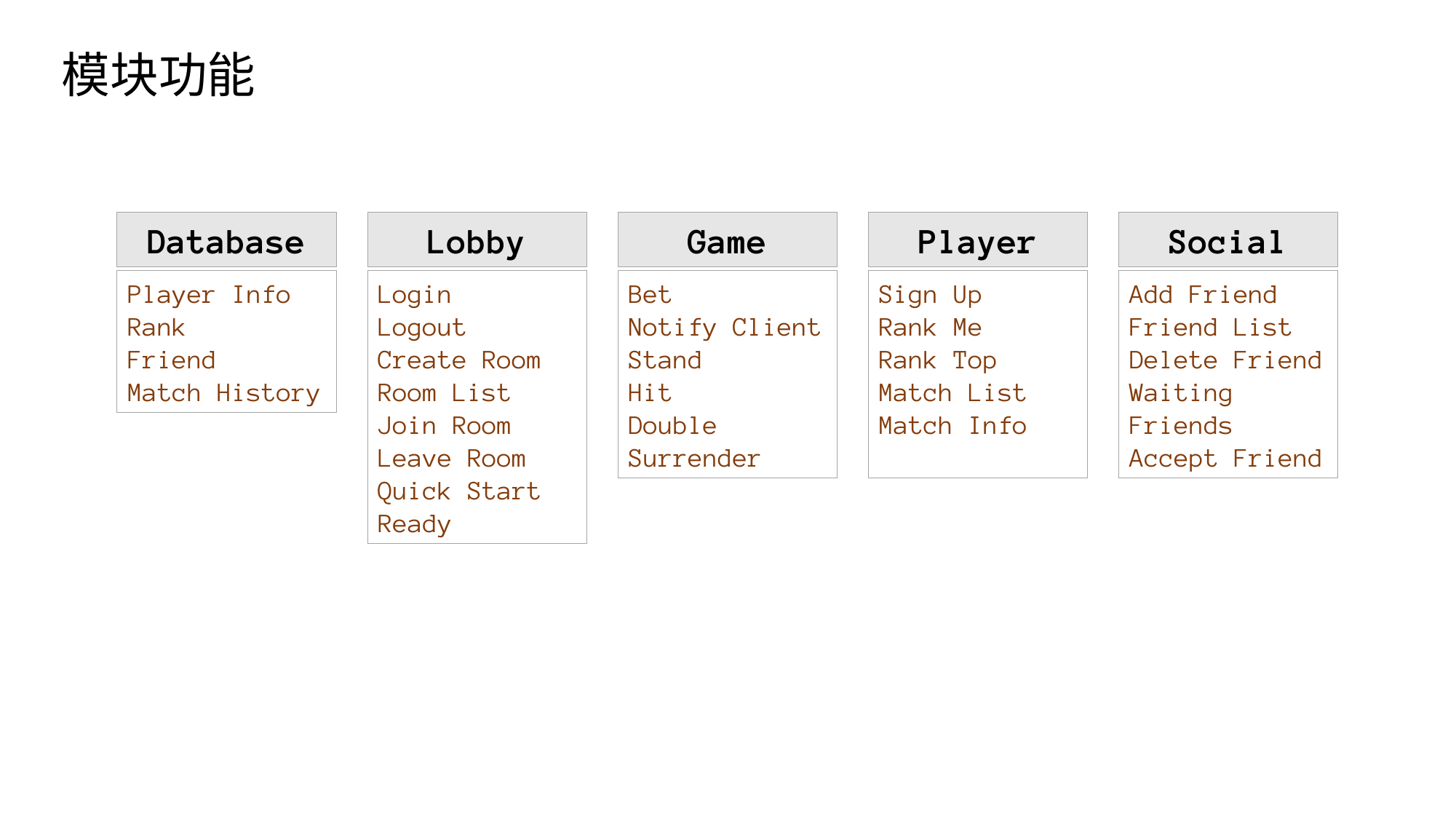

模块功能
Database
Player Info
Rank
Friend
Match History
Lobby
Login
Logout
Create Room
Room List
Join Room
Leave Room
Quick Start
Ready
Game
Bet
Notify Client
Stand
Hit
Double
Surrender
Player
Sign Up
Rank Me
Rank Top
Match List
Match Info

Social
Add Friend
Friend List
Delete Friend
Waiting Friends
Accept Friend